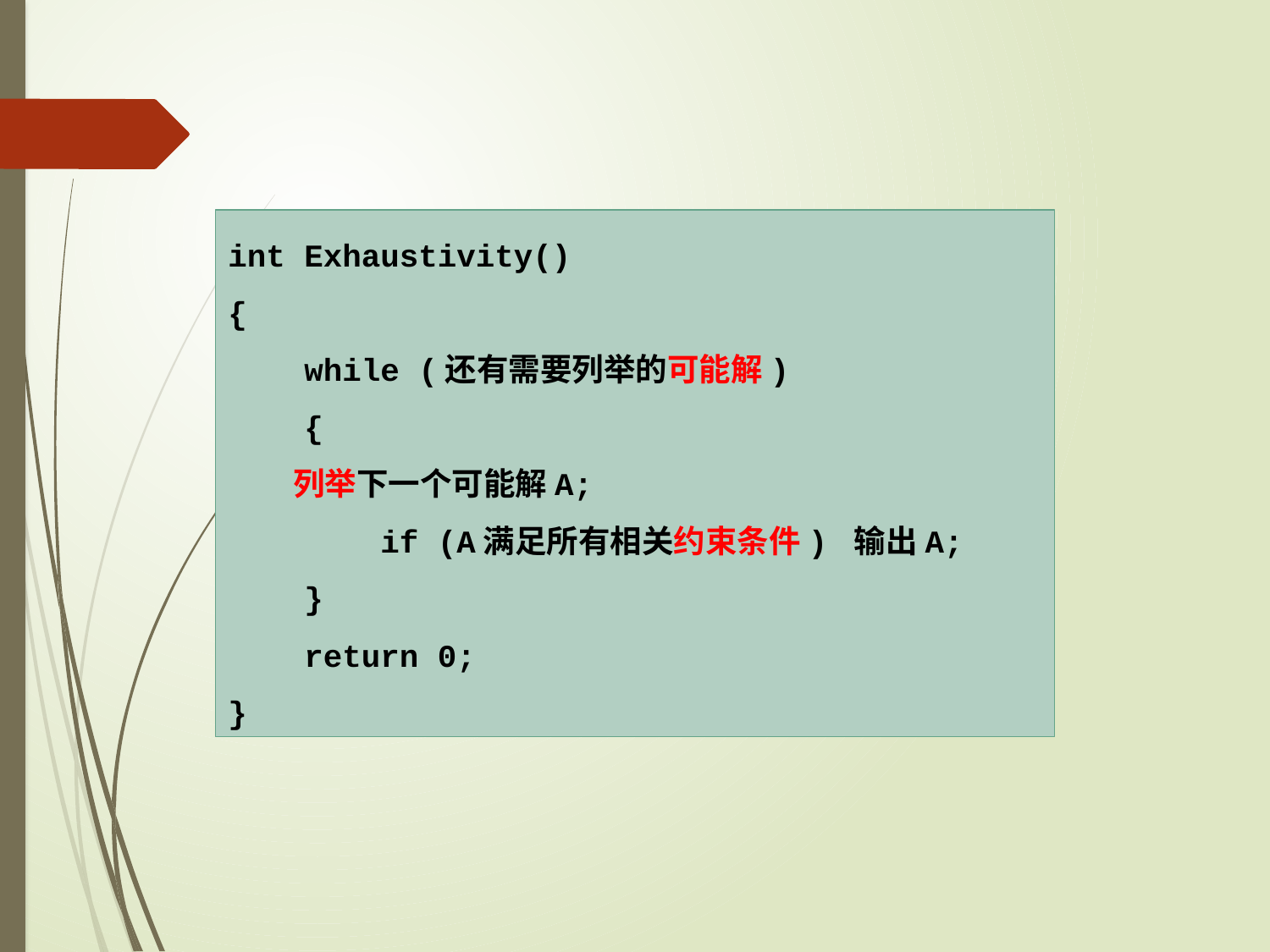

int Exhaustivity()
{
    while (还有需要列举的可能解)
    {
        列举下一个可能解A;
        if (A满足所有相关约束条件) 输出A;
    }
    return 0;
}